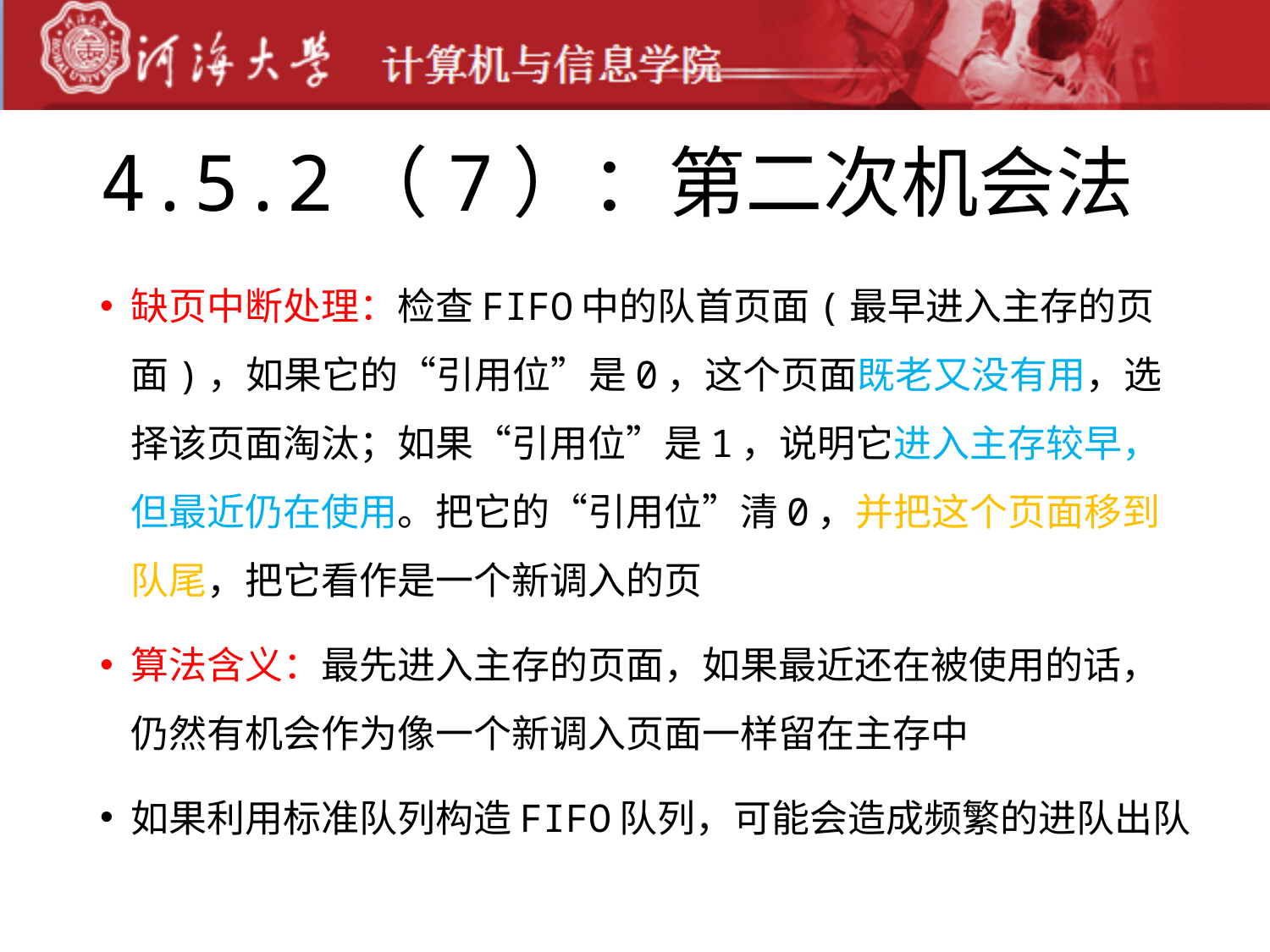

# 4.5.2（7）：第二次机会法
缺页中断处理：检查FIFO中的队首页面(最早进入主存的页面)，如果它的“引用位”是0，这个页面既老又没有用，选择该页面淘汰；如果“引用位”是1，说明它进入主存较早，但最近仍在使用。把它的“引用位”清0，并把这个页面移到队尾，把它看作是一个新调入的页
算法含义：最先进入主存的页面，如果最近还在被使用的话，仍然有机会作为像一个新调入页面一样留在主存中
如果利用标准队列构造FIFO队列，可能会造成频繁的进队出队